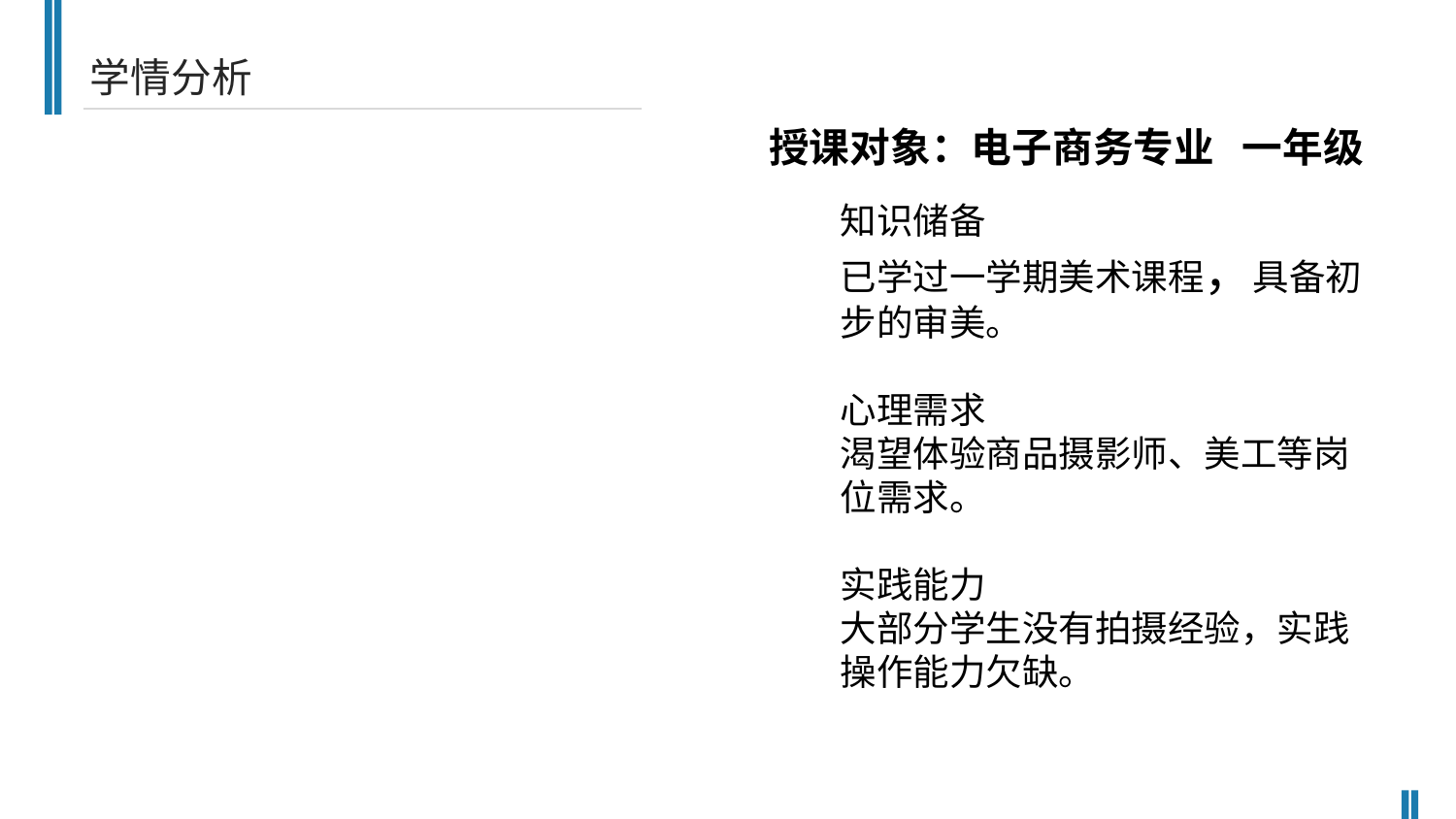

学情分析
授课对象：电子商务专业   一年级

知识储备
已学过一学期美术课程，具备初步的审美。

心理需求
渴望体验商品摄影师、美工等岗位需求。

实践能力
大部分学生没有拍摄经验，实践操作能力欠缺。